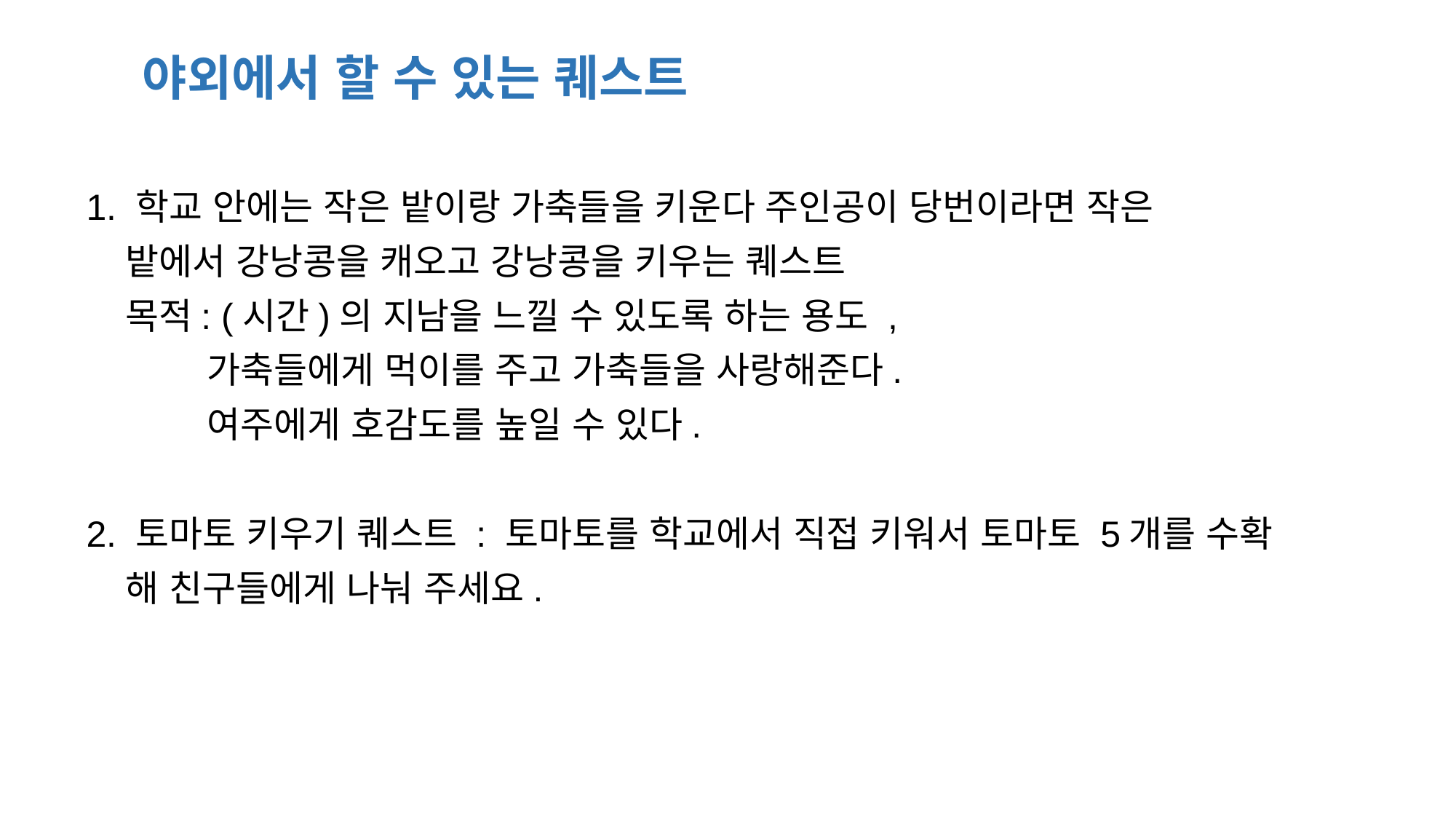

야외에서 할 수 있는 퀘스트

 1. 학교 안에는 작은 밭이랑 가축들을 키운다 주인공이 당번이라면 작은
    밭에서 강낭콩을 캐오고 강낭콩을 키우는 퀘스트
    목적: (시간)의 지남을 느낄 수 있도록 하는 용도 ,
            가축들에게 먹이를 주고 가축들을 사랑해준다.
            여주에게 호감도를 높일 수 있다.

 2. 토마토 키우기 퀘스트 : 토마토를 학교에서 직접 키워서 토마토 5개를 수확
    해 친구들에게 나눠 주세요.